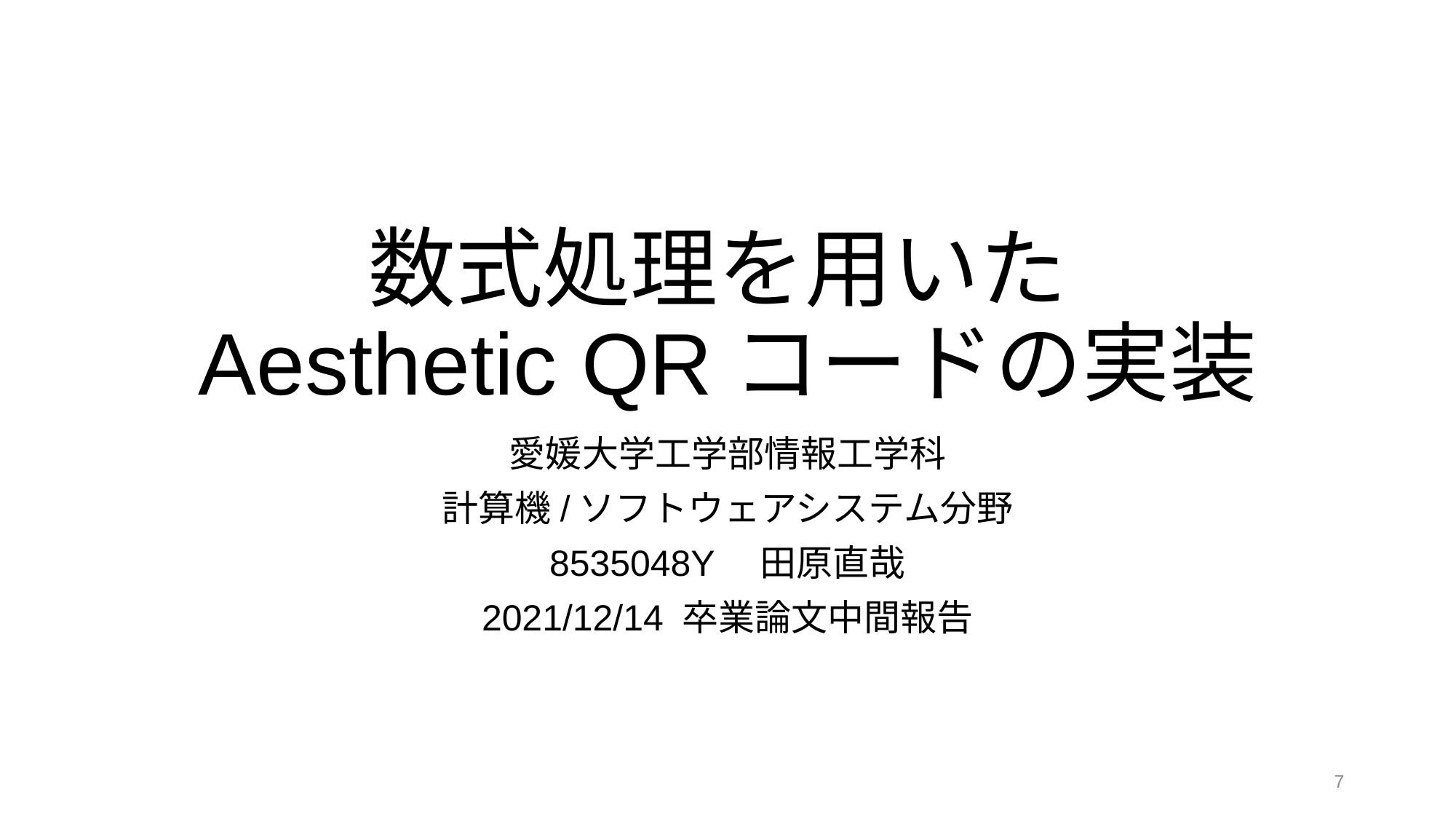

# 数式処理を用いたAesthetic QRコードの実装
愛媛大学工学部情報工学科
計算機/ソフトウェアシステム分野
8535048Y　田原直哉
2021/12/14 卒業論文中間報告
7